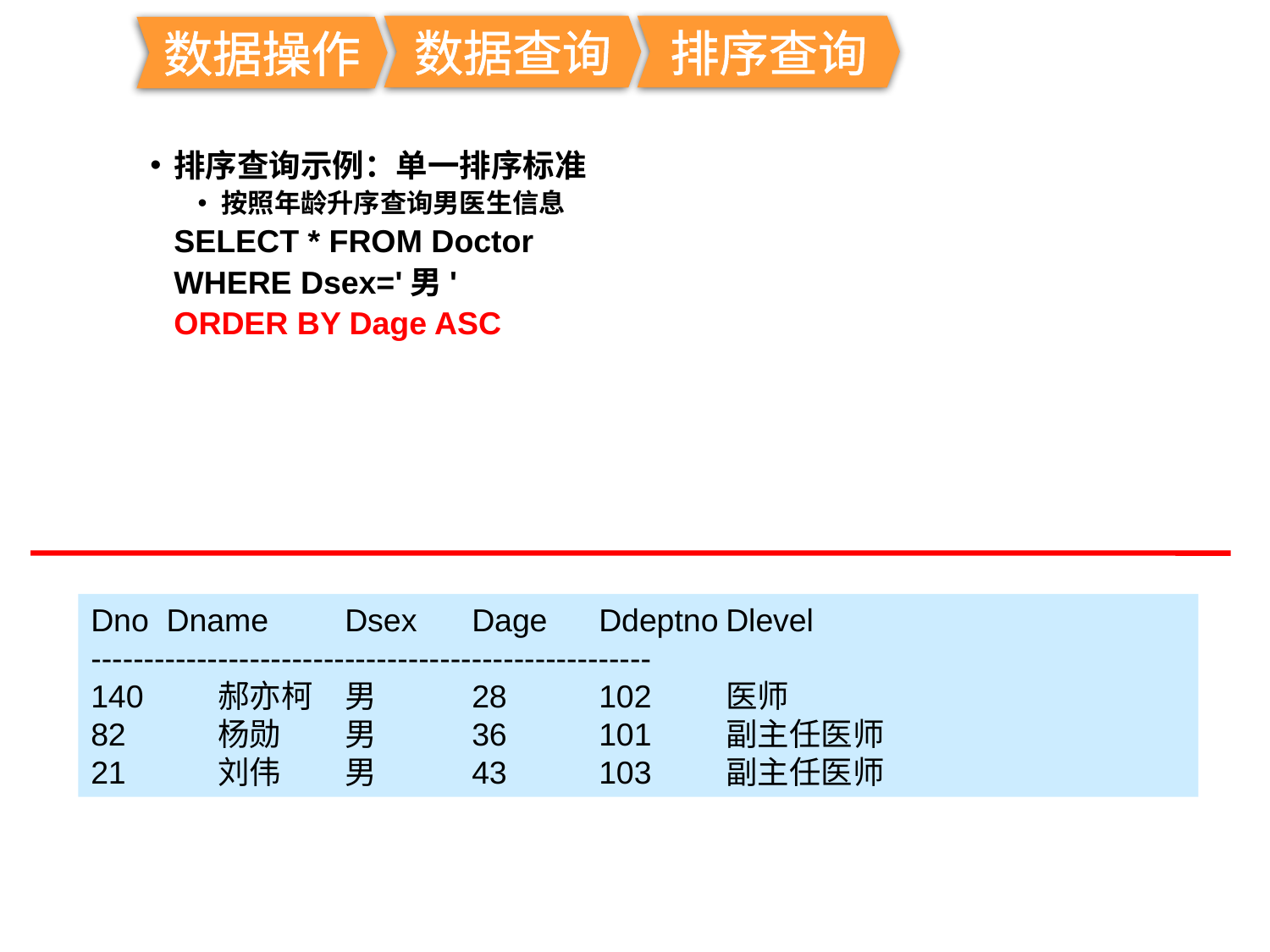

数据查询
排序查询
数据操作

排序查询示例：单一排序标准
按照年龄升序查询男医生信息
	SELECT * FROM Doctor
	WHERE Dsex='男'
	ORDER BY Dage ASC

Dno  Dname	Dsex 	Dage 	Ddeptno	Dlevel
-----------------------------------------------------
140	郝亦柯	男	28	102	医师
82	杨勋	男	36	101	副主任医师
21	刘伟 	男	43	103	副主任医师